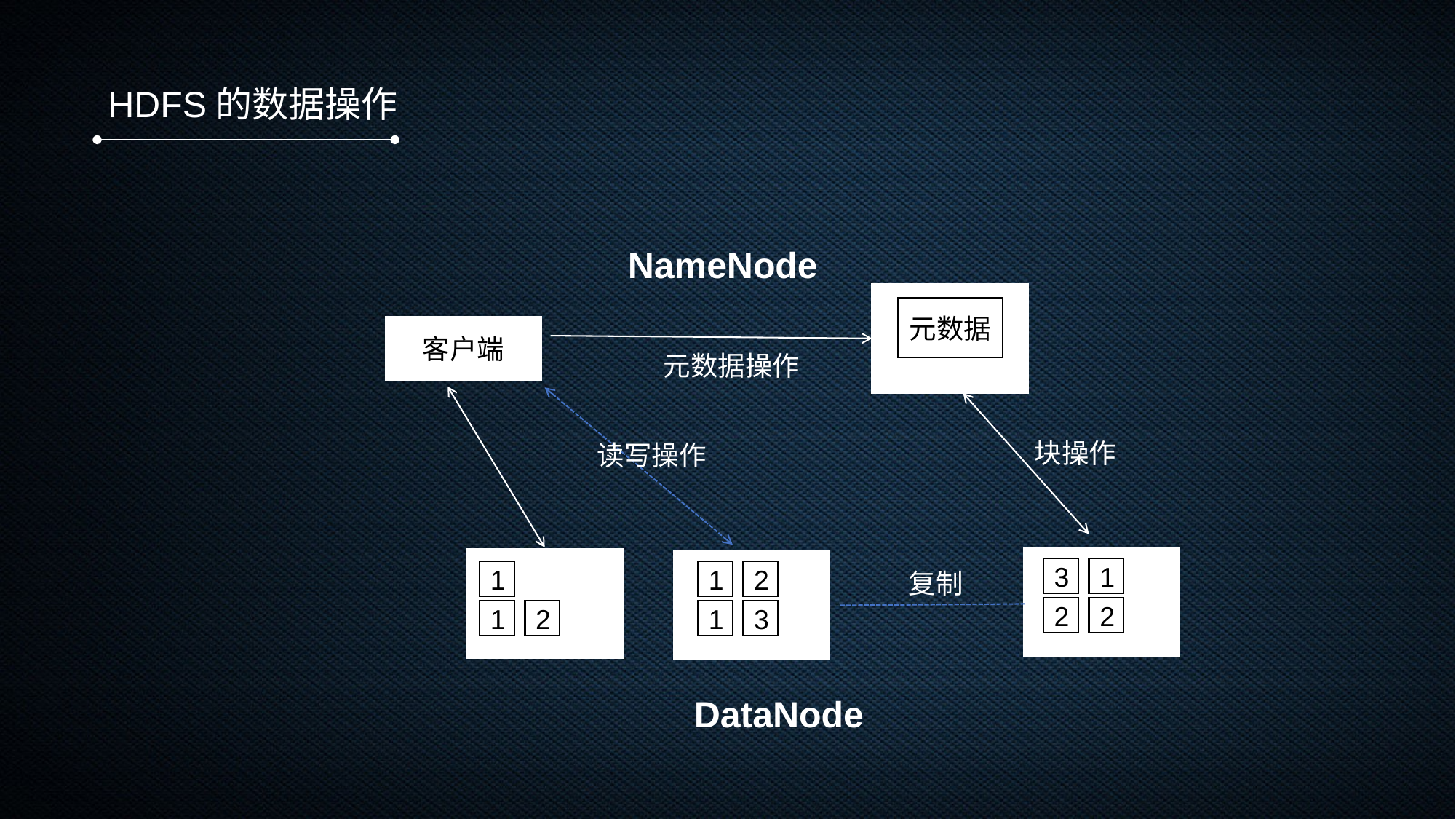

HDFS的数据操作
NameNode

元数据
客户端
元数据操作
块操作
读写操作

3
1
1
1
2
复制
2
2
2
3
1
1
DataNode